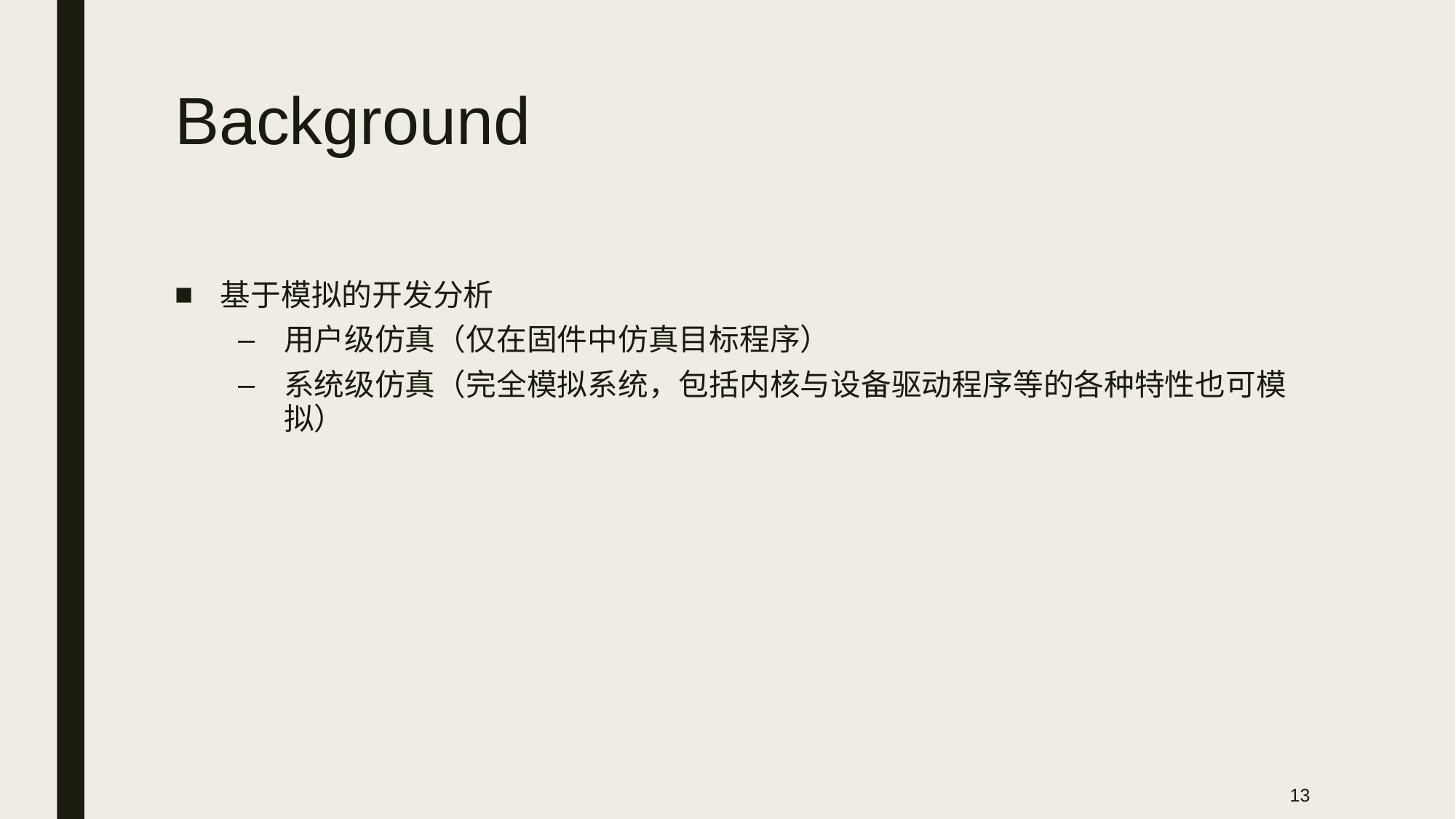

# Background
基于模拟的开发分析
用户级仿真（仅在固件中仿真目标程序）
系统级仿真（完全模拟系统，包括内核与设备驱动程序等的各种特性也可模拟）
13